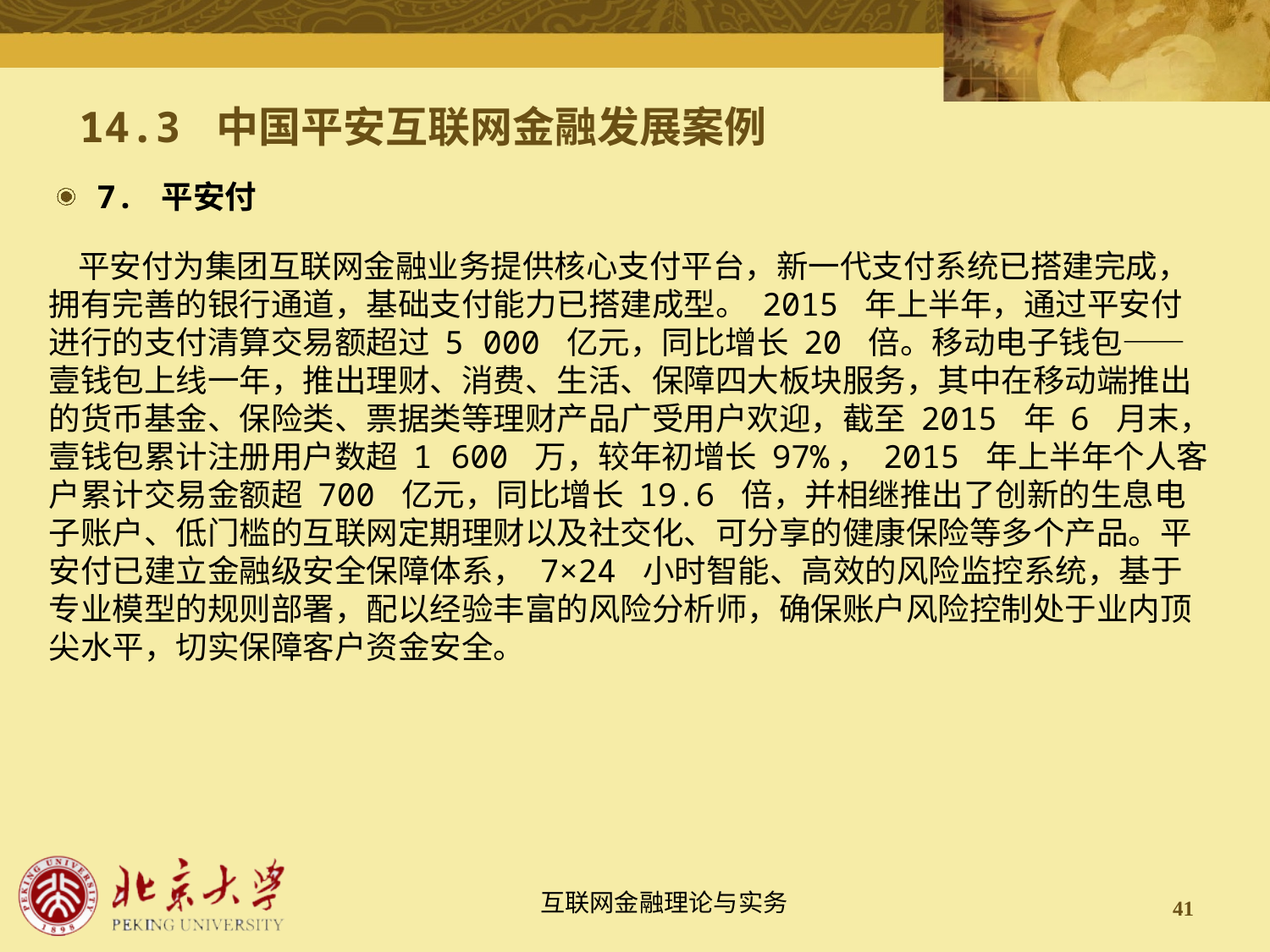

# 14.3 中国平安互联网金融发展案例
7. 平安付
   平安付为集团互联网金融业务提供核心支付平台，新一代支付系统已搭建完成，拥有完善的银行通道，基础支付能力已搭建成型。 2015 年上半年，通过平安付进行的支付清算交易额超过 5 000 亿元，同比增长 20 倍。移动电子钱包——壹钱包上线一年，推出理财、消费、生活、保障四大板块服务，其中在移动端推出的货币基金、保险类、票据类等理财产品广受用户欢迎，截至 2015 年 6 月末，壹钱包累计注册用户数超 1 600 万，较年初增长 97%， 2015 年上半年个人客户累计交易金额超 700 亿元，同比增长 19.6 倍，并相继推出了创新的生息电子账户、低门槛的互联网定期理财以及社交化、可分享的健康保险等多个产品。平安付已建立金融级安全保障体系， 7×24 小时智能、高效的风险监控系统，基于专业模型的规则部署，配以经验丰富的风险分析师，确保账户风险控制处于业内顶尖水平，切实保障客户资金安全。
41